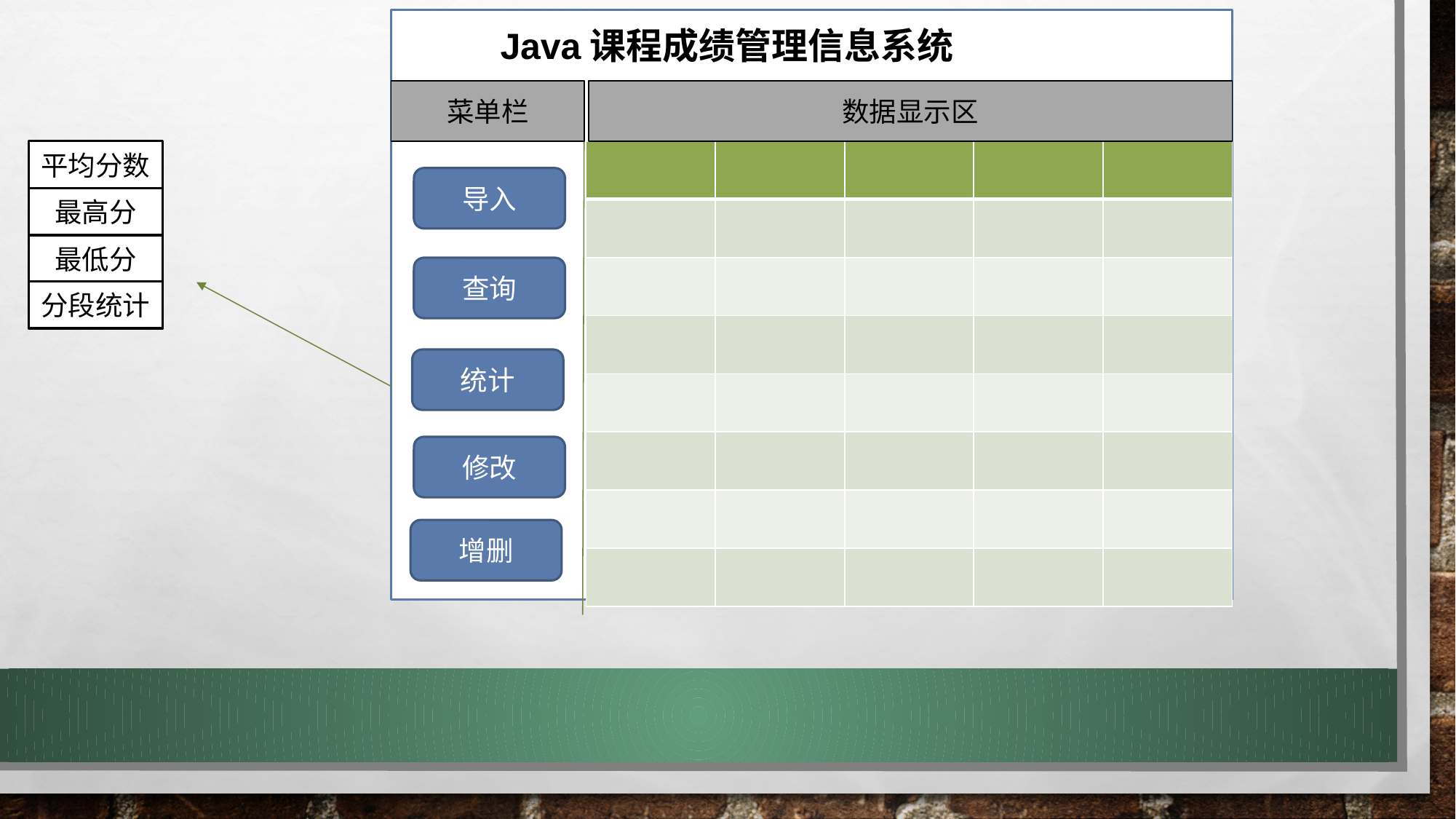

Java课程成绩管理信息系统
数据显示区
菜单栏
平均分数
|  |  |  |  |  |
| --- | --- | --- | --- | --- |
|  |  |  |  |  |
|  |  |  |  |  |
|  |  |  |  |  |
|  |  |  |  |  |
|  |  |  |  |  |
|  |  |  |  |  |
|  |  |  |  |  |
导入
最高分
最低分
查询
分段统计
统计
修改
增删